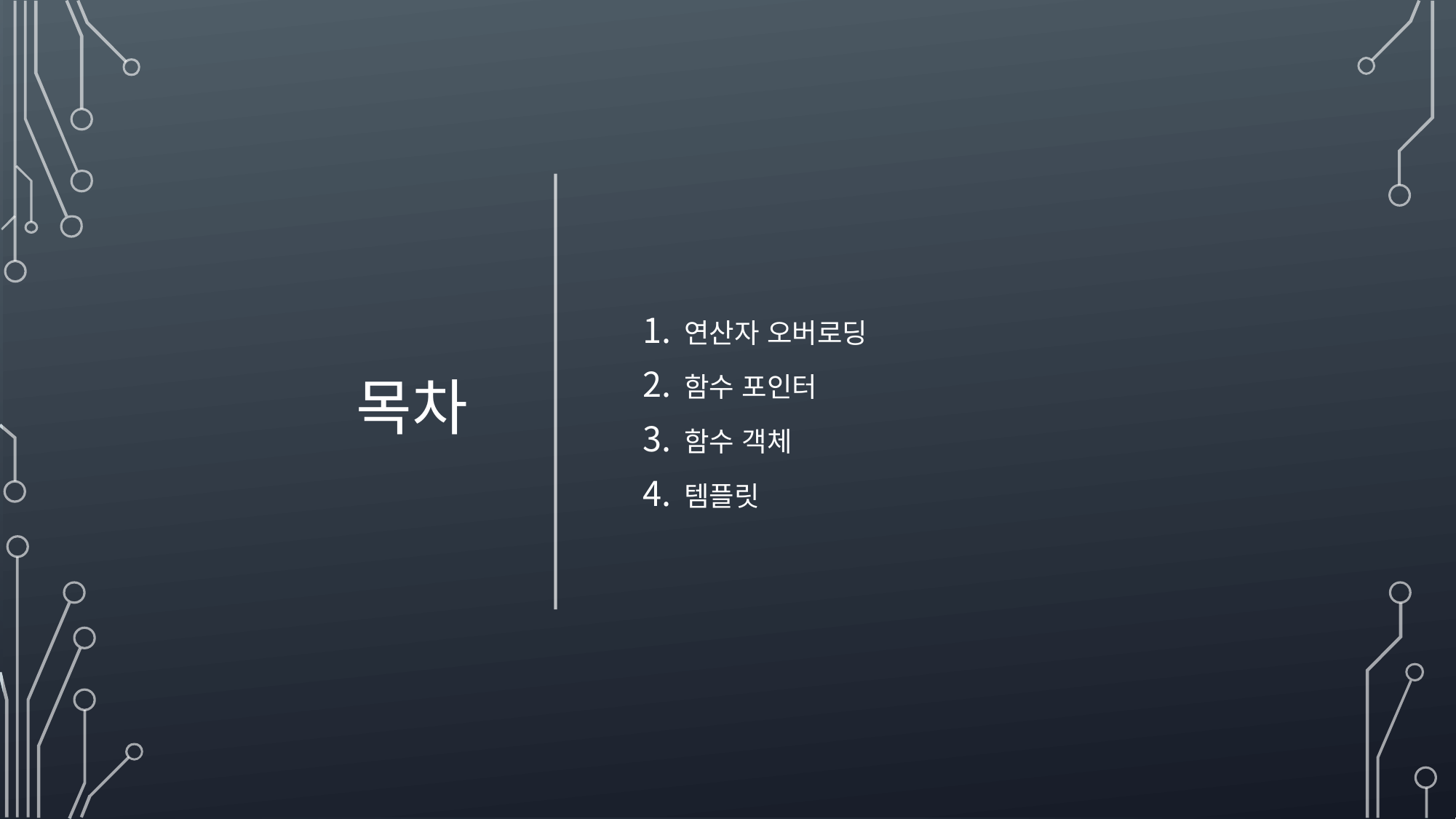

# 목차
연산자 오버로딩
함수 포인터
함수 객체
템플릿